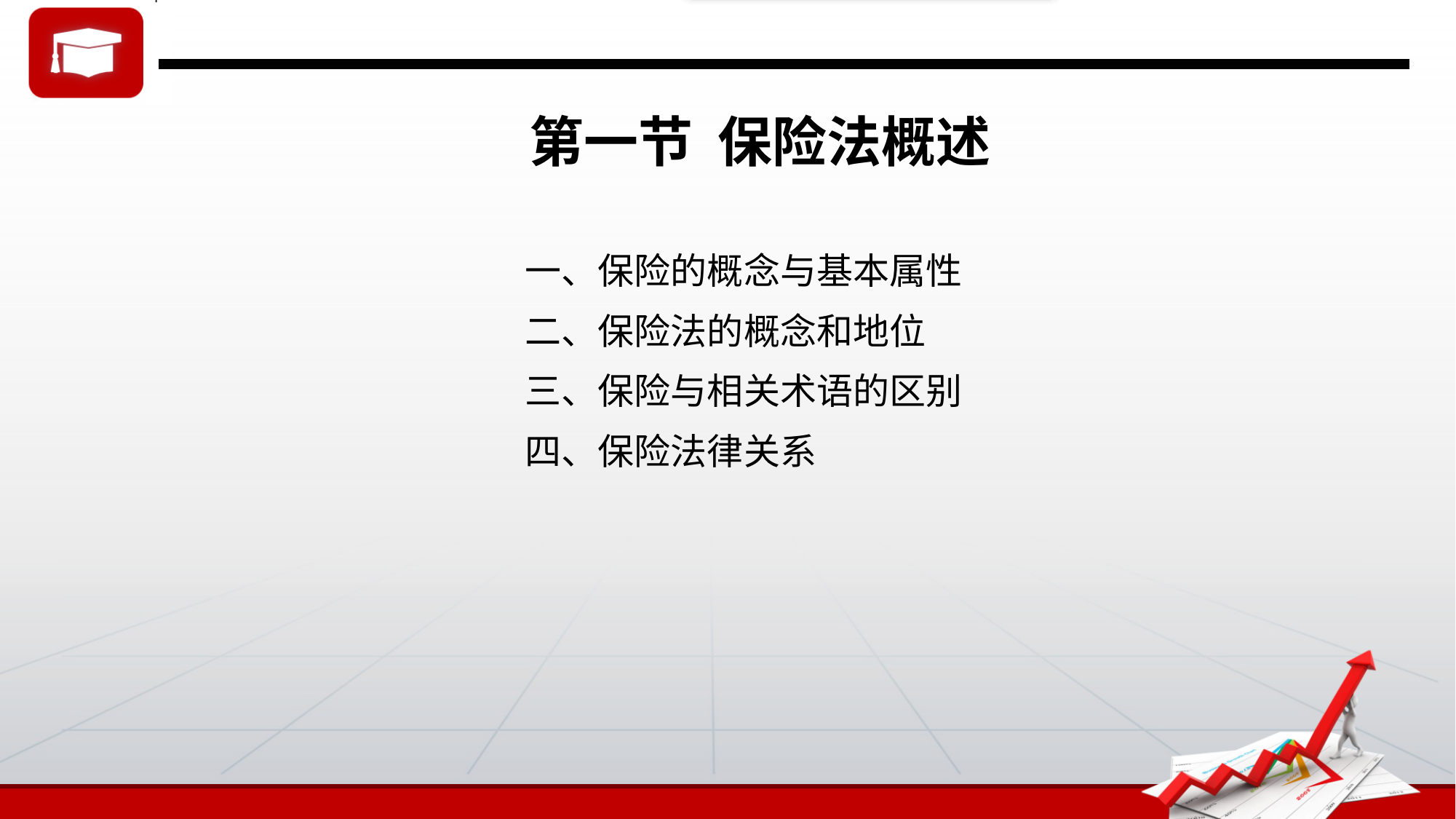

# 第一节  保险法概述
一、保险的概念与基本属性
二、保险法的概念和地位
三、保险与相关术语的区别
四、保险法律关系